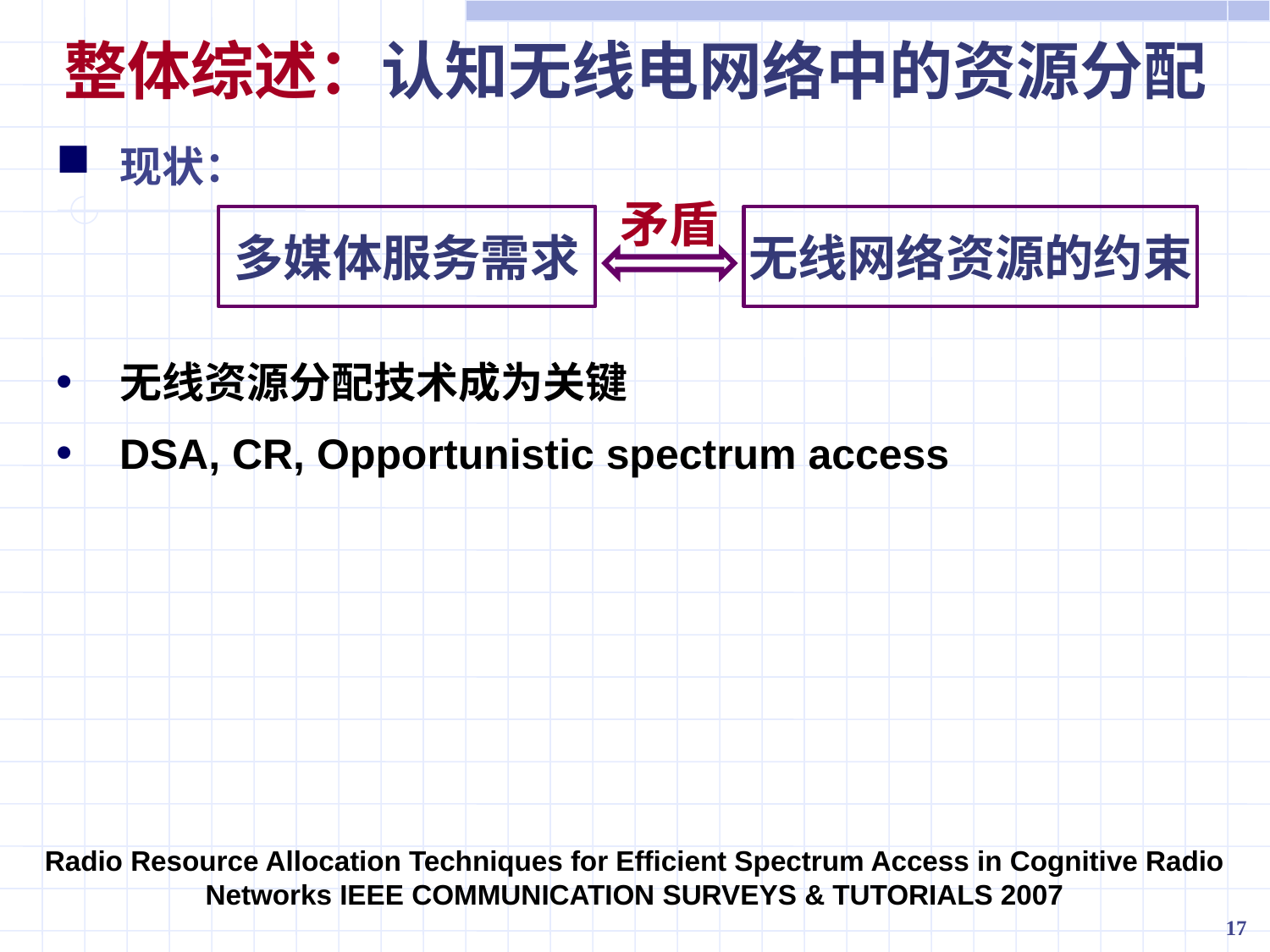

整体综述：认知无线电网络中的资源分配
现状：

无线资源分配技术成为关键
DSA, CR, Opportunistic spectrum access
矛盾
多媒体服务需求
无线网络资源的约束

Radio Resource Allocation Techniques for Efficient Spectrum Access in Cognitive Radio Networks IEEE COMMUNICATION SURVEYS & TUTORIALS 2007
17